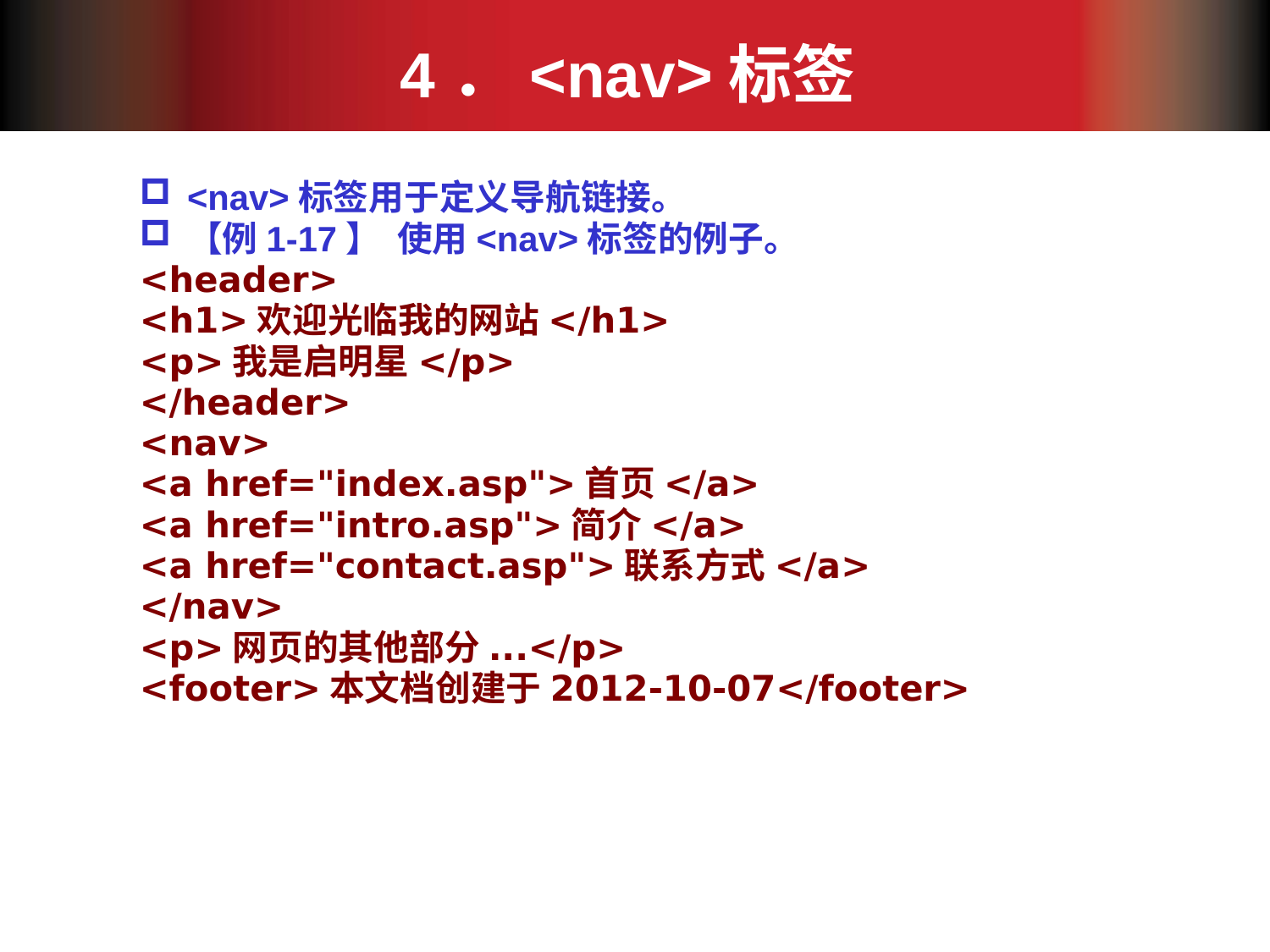

# 4．<nav>标签
<nav>标签用于定义导航链接。
【例1-17】  使用<nav>标签的例子。
<header>
<h1>欢迎光临我的网站</h1>
<p>我是启明星</p>
</header>
<nav>
<a href="index.asp">首页</a>
<a href="intro.asp">简介</a>
<a href="contact.asp">联系方式</a>
</nav>
<p>网页的其他部分...</p>
<footer>本文档创建于2012-10-07</footer>